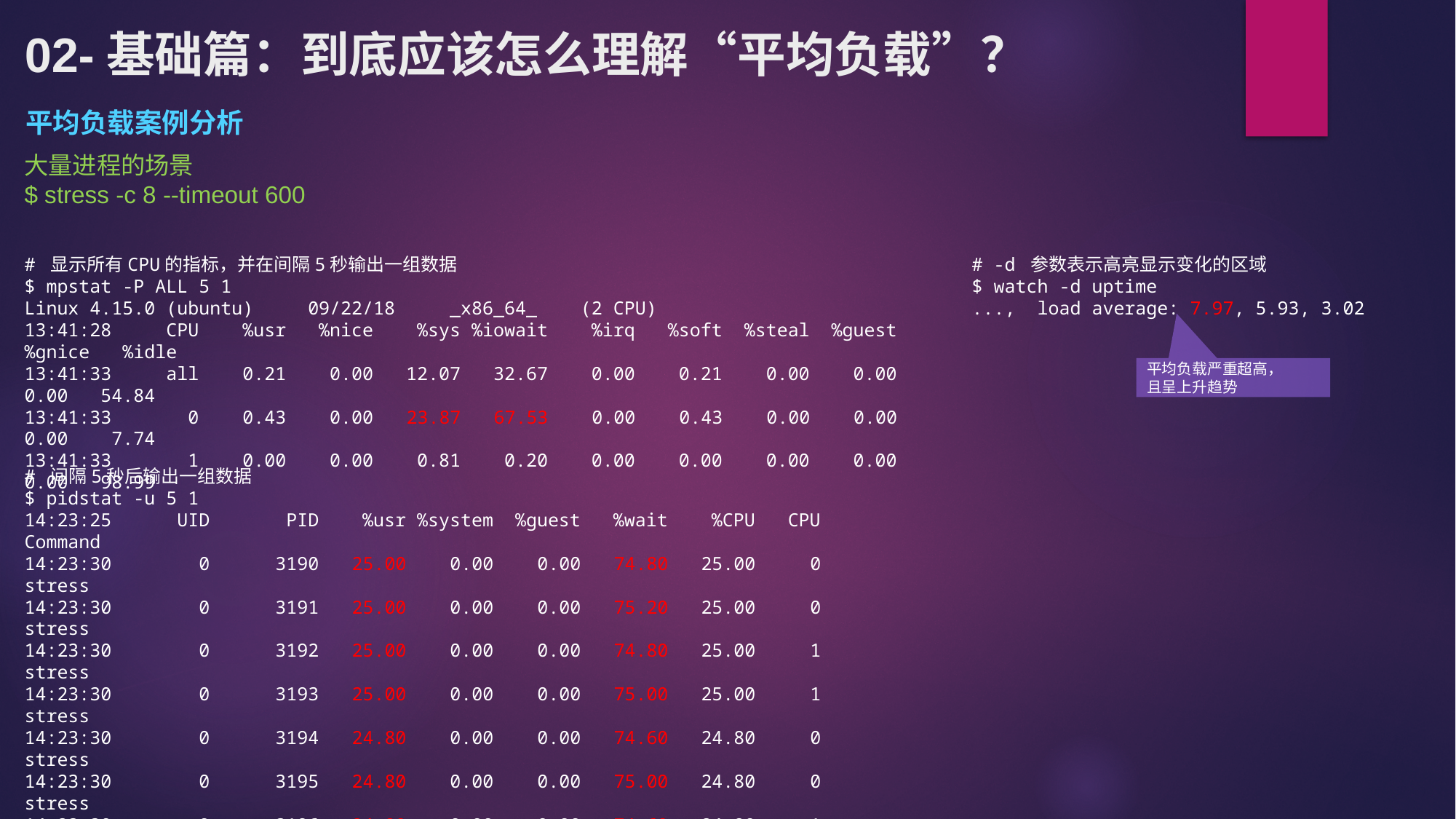

# 02-基础篇：到底应该怎么理解“平均负载”？
平均负载案例分析
大量进程的场景
$ stress -c 8 --timeout 600
# 显示所有CPU的指标，并在间隔5秒输出一组数据
$ mpstat -P ALL 5 1
Linux 4.15.0 (ubuntu)     09/22/18     _x86_64_    (2 CPU)
13:41:28     CPU    %usr   %nice    %sys %iowait    %irq   %soft  %steal  %guest  %gnice   %idle
13:41:33     all    0.21    0.00   12.07   32.67    0.00    0.21    0.00    0.00    0.00   54.84
13:41:33       0    0.43    0.00   23.87   67.53    0.00    0.43    0.00    0.00    0.00    7.74
13:41:33       1    0.00    0.00    0.81    0.20    0.00    0.00    0.00    0.00    0.00   98.99
# -d 参数表示高亮显示变化的区域
$ watch -d uptime
...,  load average: 7.97, 5.93, 3.02
平均负载严重超高，
且呈上升趋势
# 间隔5秒后输出一组数据
$ pidstat -u 5 1
14:23:25      UID       PID    %usr %system  %guest   %wait    %CPU   CPU  Command
14:23:30        0      3190   25.00    0.00    0.00   74.80   25.00     0  stress
14:23:30        0      3191   25.00    0.00    0.00   75.20   25.00     0  stress
14:23:30        0      3192   25.00    0.00    0.00   74.80   25.00     1  stress
14:23:30        0      3193   25.00    0.00    0.00   75.00   25.00     1  stress
14:23:30        0      3194   24.80    0.00    0.00   74.60   24.80     0  stress
14:23:30        0      3195   24.80    0.00    0.00   75.00   24.80     0  stress
14:23:30        0      3196   24.80    0.00    0.00   74.60   24.80     1  stress
14:23:30        0      3197   24.80    0.00    0.00   74.80   24.80     1  stress
14:23:30        0      3200    0.00    0.20    0.00    0.20    0.20     0  pidstat